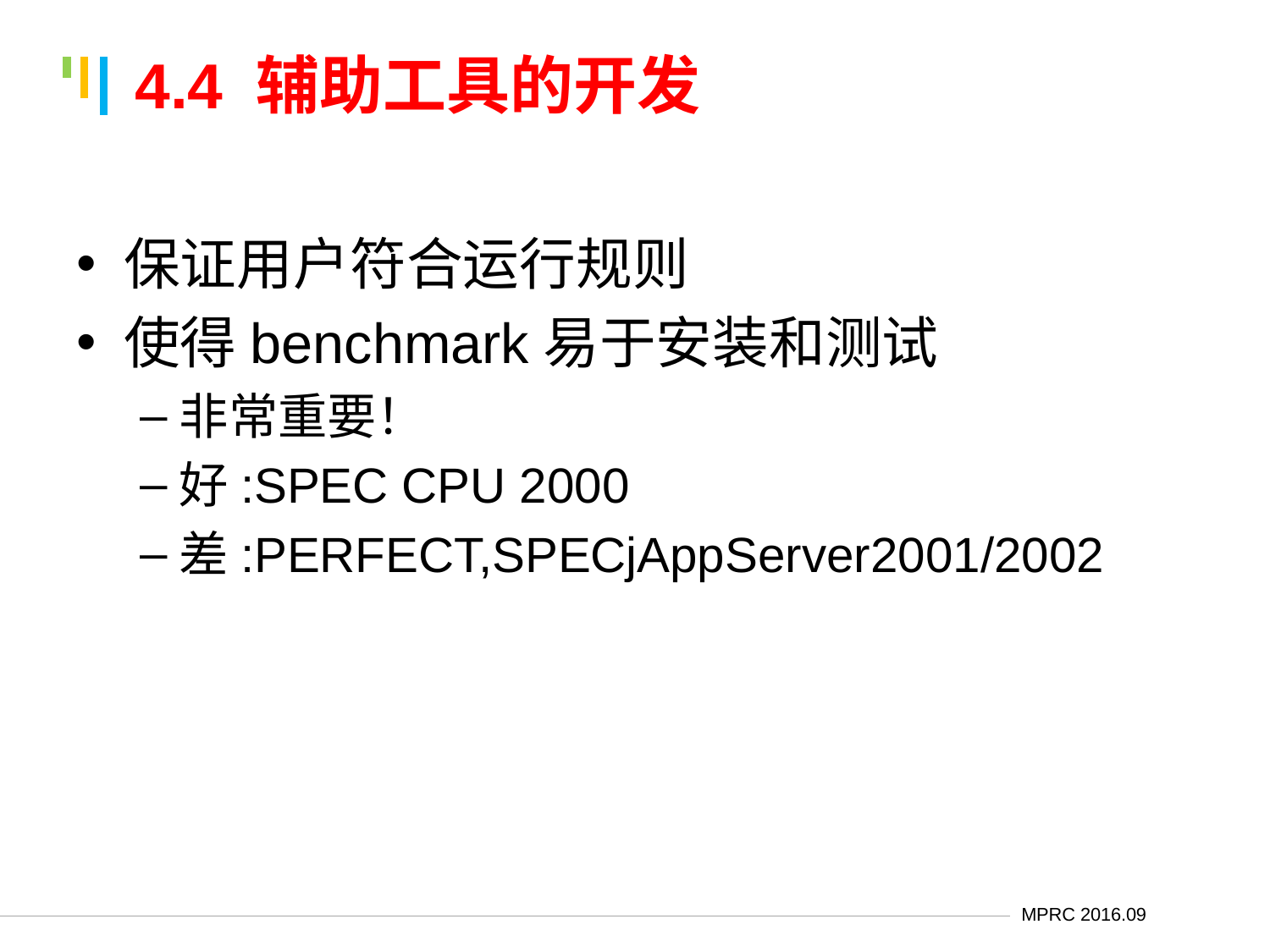

# 4.4 辅助工具的开发
保证用户符合运行规则
使得benchmark易于安装和测试
非常重要！
好:SPEC CPU 2000
差:PERFECT,SPECjAppServer2001/2002